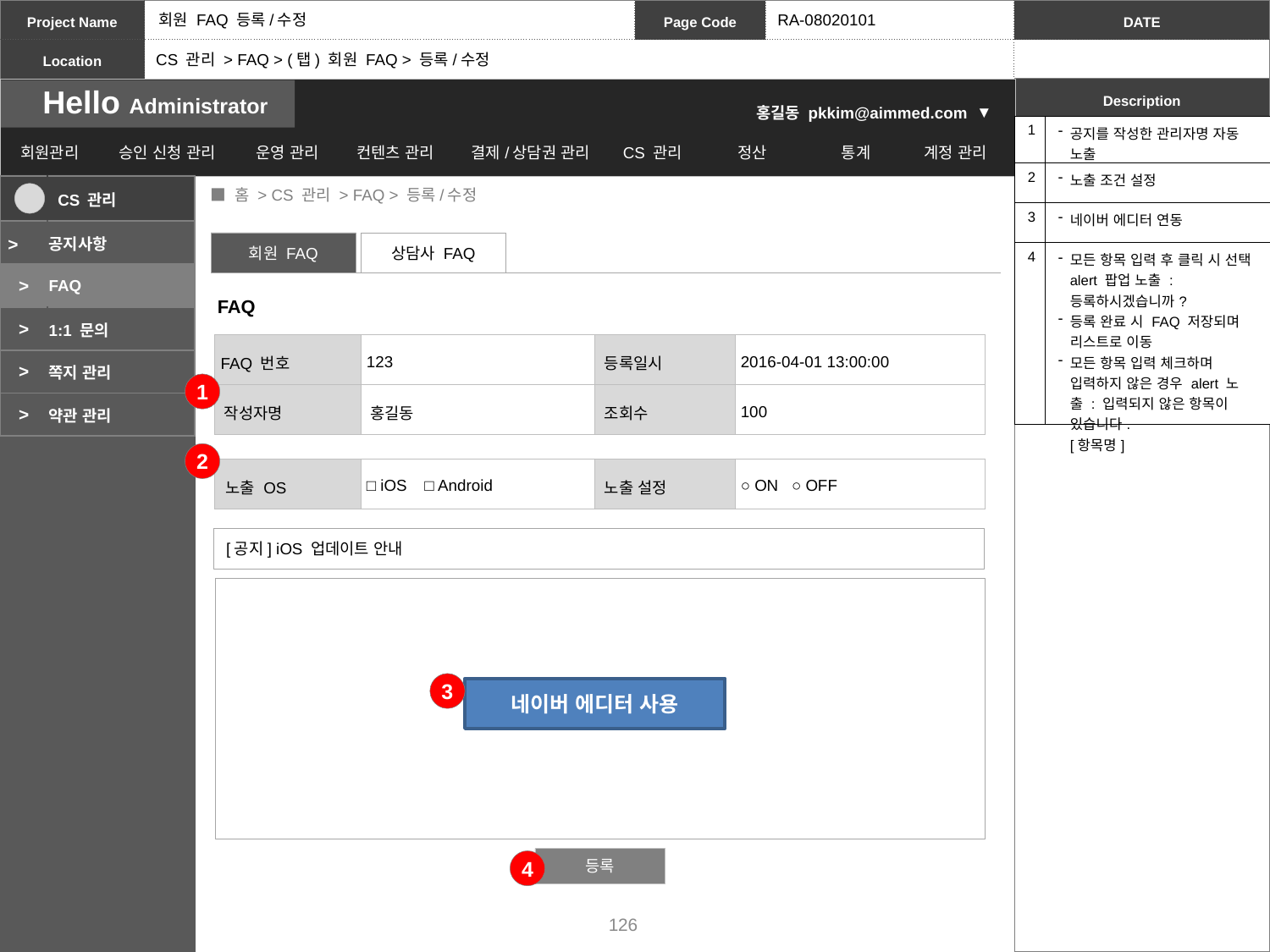

회원 FAQ 등록/수정
RA-08020101
CS 관리 > FAQ > (탭) 회원 FAQ > 등록/수정
| 1 | 공지를 작성한 관리자명 자동 노출 |
| --- | --- |
| 2 | 노출 조건 설정 |
| 3 | 네이버 에디터 연동 |
| 4 | 모든 항목 입력 후 클릭 시 선택 alert 팝업 노출 : 등록하시겠습니까? 등록 완료 시 FAQ 저장되며 리스트로 이동 모든 항목 입력 체크하며 입력하지 않은 경우 alert 노출 : 입력되지 않은 항목이 있습니다. [항목명] |
   ■ 홈 > CS 관리 > FAQ > 등록/수정

|  | CS 관리 |
| --- | --- |
| > | 공지사항 |
| > | FAQ |
| > | 1:1 문의 |
| > | 쪽지 관리 |
| > | 약관 관리 |

회원 FAQ
상담사 FAQ
FAQ
| FAQ 번호 | 123 | 등록일시 | 2016-04-01 13:00:00 |
| --- | --- | --- | --- |
| 작성자명 | 홍길동 | 조회수 | 100 |
1
2
| 노출 OS | □ iOS □ Android | 노출 설정 | ○ ON ○ OFF |
| --- | --- | --- | --- |
[공지] iOS 업데이트 안내

3
네이버 에디터 사용
등록
4
126